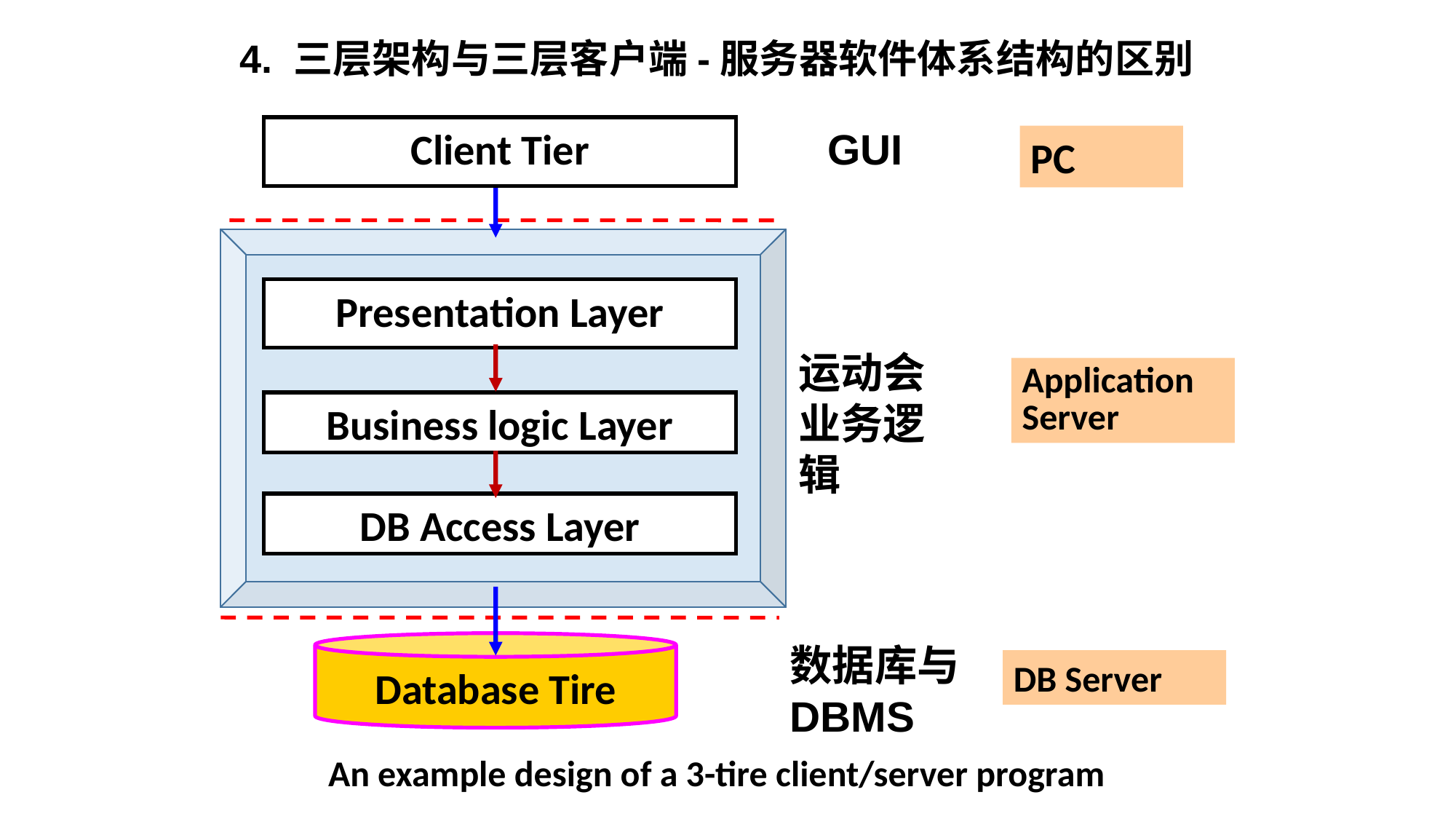

# 4. 三层架构与三层客户端-服务器软件体系结构的区别
Client Tier
GUI
PC

Presentation Layer
运动会业务逻辑

Application
Server
Business logic Layer

DB Access Layer

Database Tire
数据库与DBMS
DB Server
An example design of a 3-tire client/server program